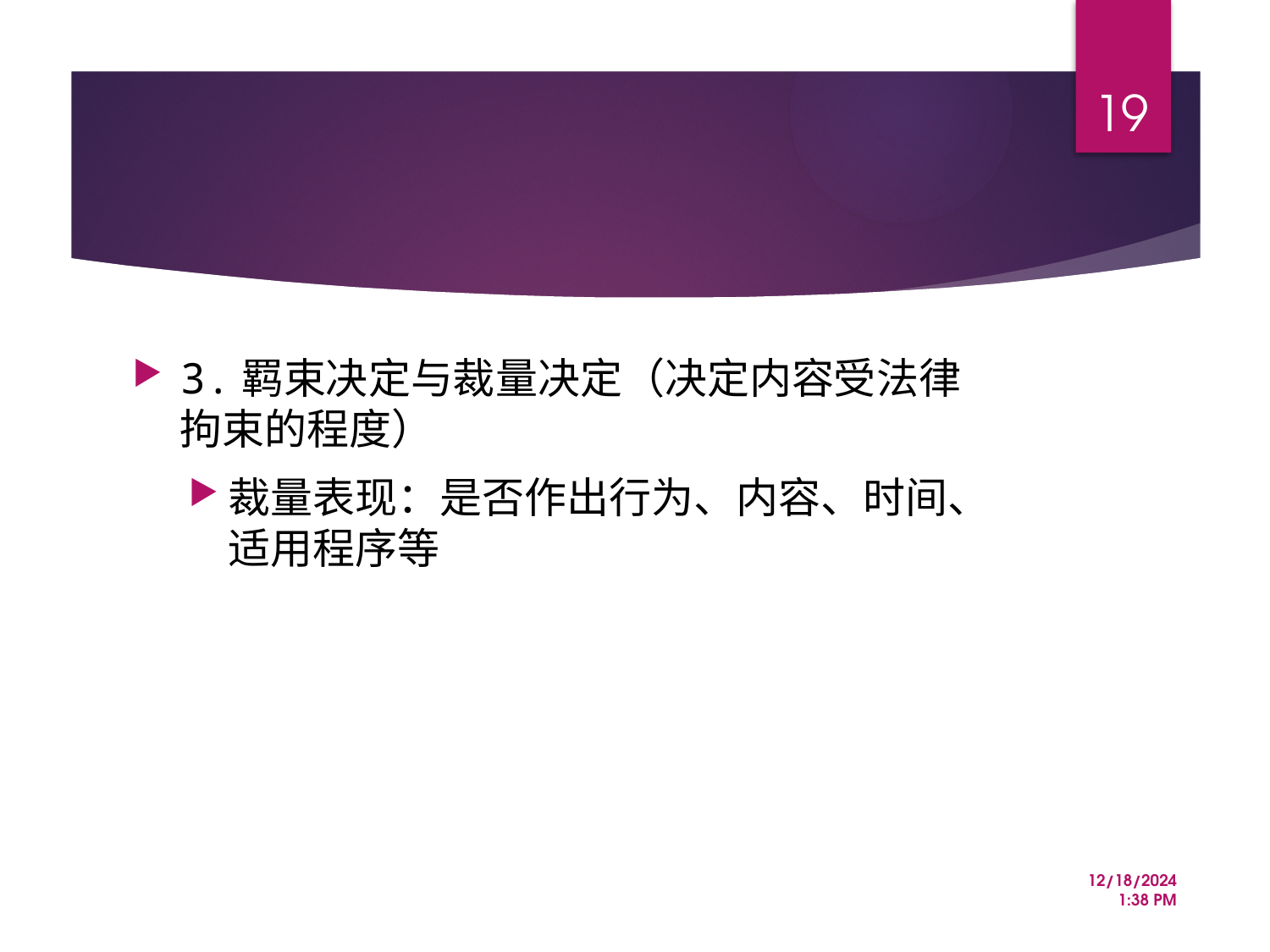

19
#
3.羁束决定与裁量决定（决定内容受法律拘束的程度）
裁量表现：是否作出行为、内容、时间、适用程序等
12/18/2024 1:38 PM